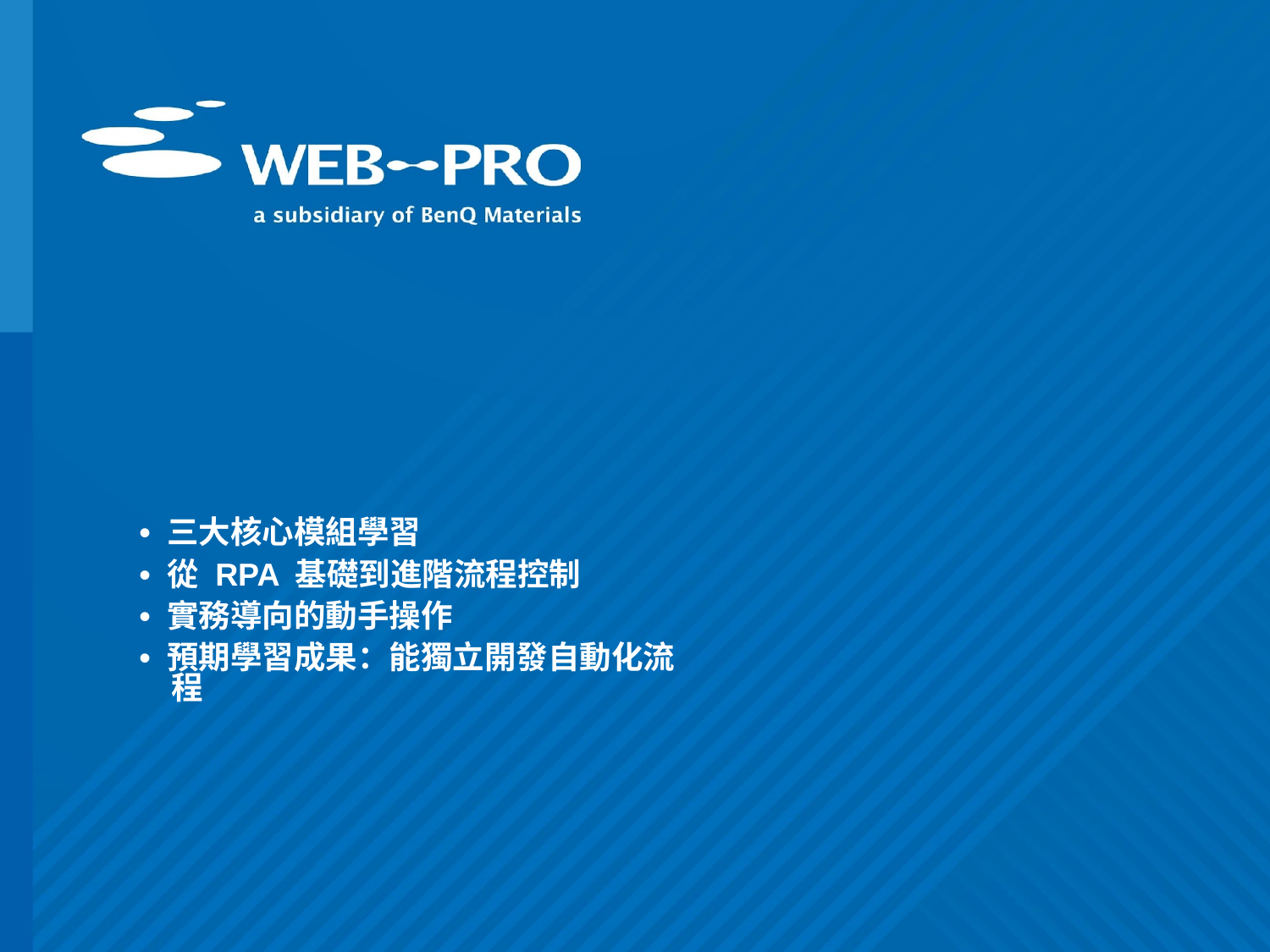

• 三大核心模組學習
• 從 RPA 基礎到進階流程控制
• 實務導向的動手操作
• 預期學習成果：能獨立開發自動化流程